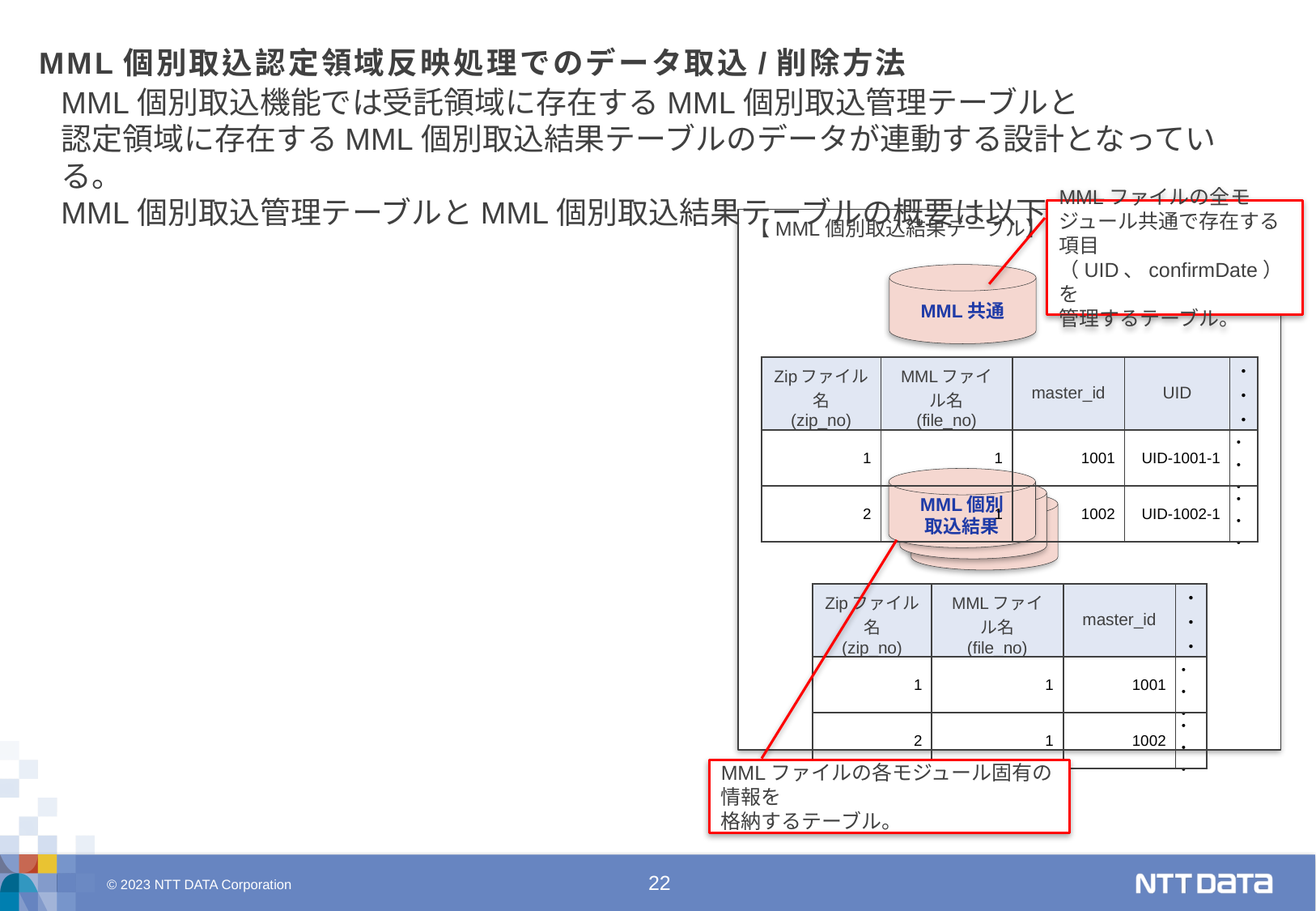

# MML個別取込認定領域反映処理でのデータ取込/削除方法
MML個別取込機能では受託領域に存在するMML個別取込管理テーブルと
認定領域に存在するMML個別取込結果テーブルのデータが連動する設計となっている。
MML個別取込管理テーブルとMML個別取込結果テーブルの概要は以下の通り。
MMLファイルの全モジュール共通で存在する項目
（UID、confirmDate）を
管理するテーブル。

【MML個別取込結果テーブル】
MML共通
| Zipファイル名 (zip\_no) | MMLファイル名 (file\_no) | master\_id | UID | ・・・ |
| --- | --- | --- | --- | --- |
| 1 | 1 | 1001 | UID-1001-1 | ・・・ |
| 2 | 1 | 1002 | UID-1002-1 | ・・・ |
MML個別
取込結果

| Zipファイル名 (zip\_no) | MMLファイル名 (file\_no) | master\_id | ・・・ |
| --- | --- | --- | --- |
| 1 | 1 | 1001 | ・・・ |
| 2 | 1 | 1002 | ・・・ |
MMLファイルの各モジュール固有の情報を
格納するテーブル。